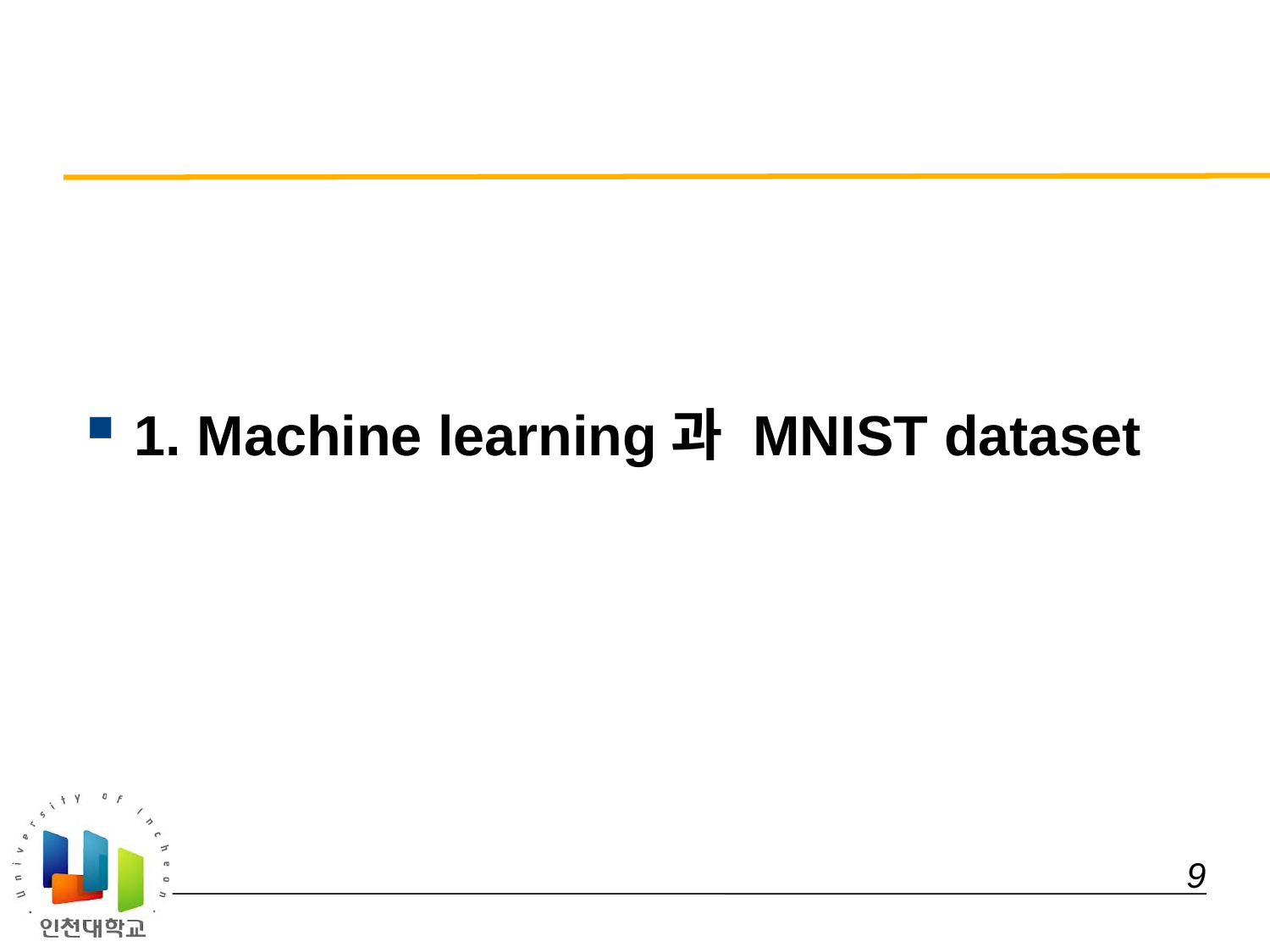

#

1. Machine learning과 MNIST dataset

 9